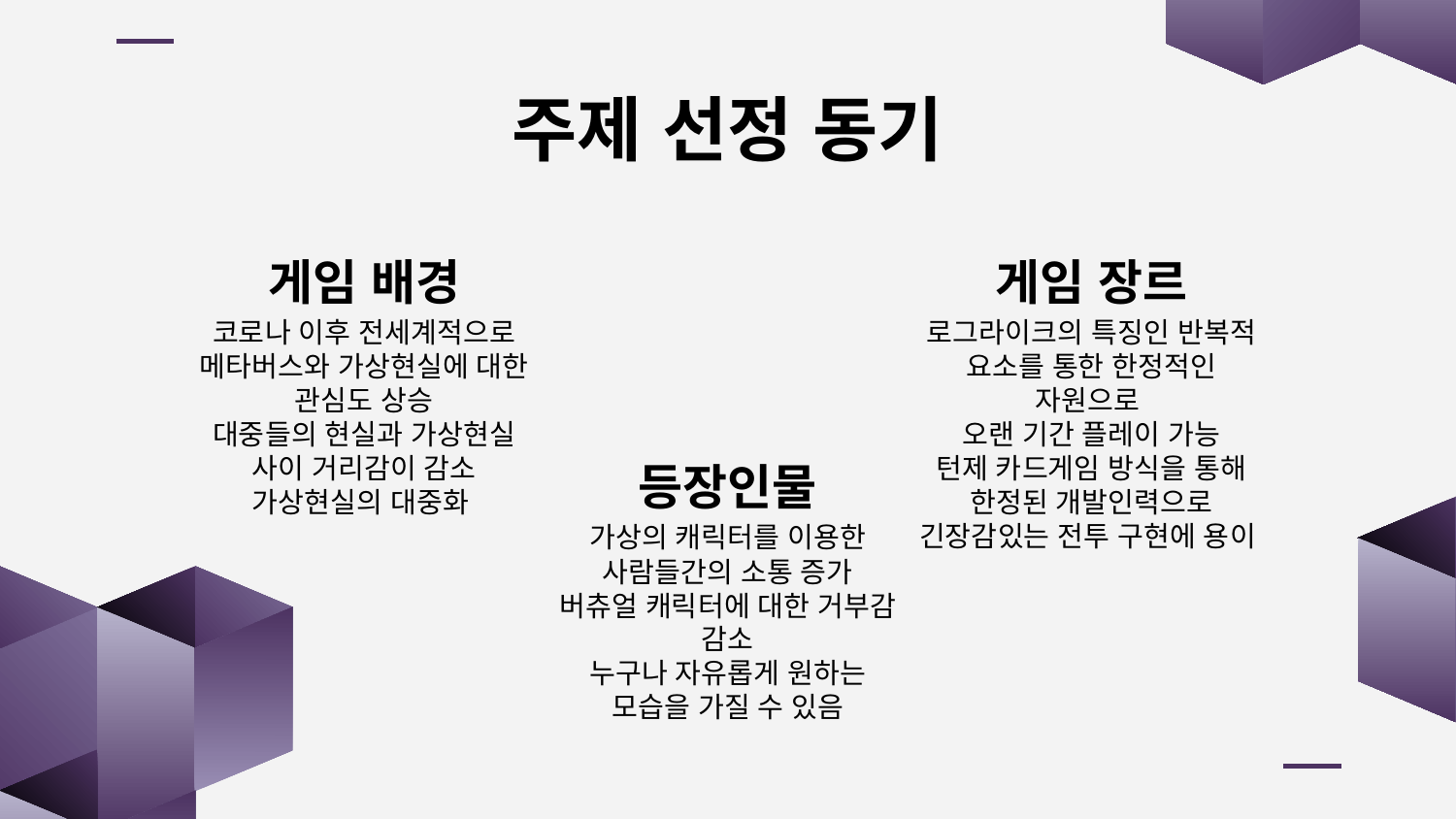

# 주제 선정 동기
게임 배경
게임 장르
코로나 이후 전세계적으로 메타버스와 가상현실에 대한 관심도 상승
대중들의 현실과 가상현실 사이 거리감이 감소
가상현실의 대중화
로그라이크의 특징인 반복적 요소를 통한 한정적인 자원으로
오랜 기간 플레이 가능
턴제 카드게임 방식을 통해 한정된 개발인력으로 긴장감있는 전투 구현에 용이
등장인물
가상의 캐릭터를 이용한 사람들간의 소통 증가
버츄얼 캐릭터에 대한 거부감 감소
누구나 자유롭게 원하는 모습을 가질 수 있음